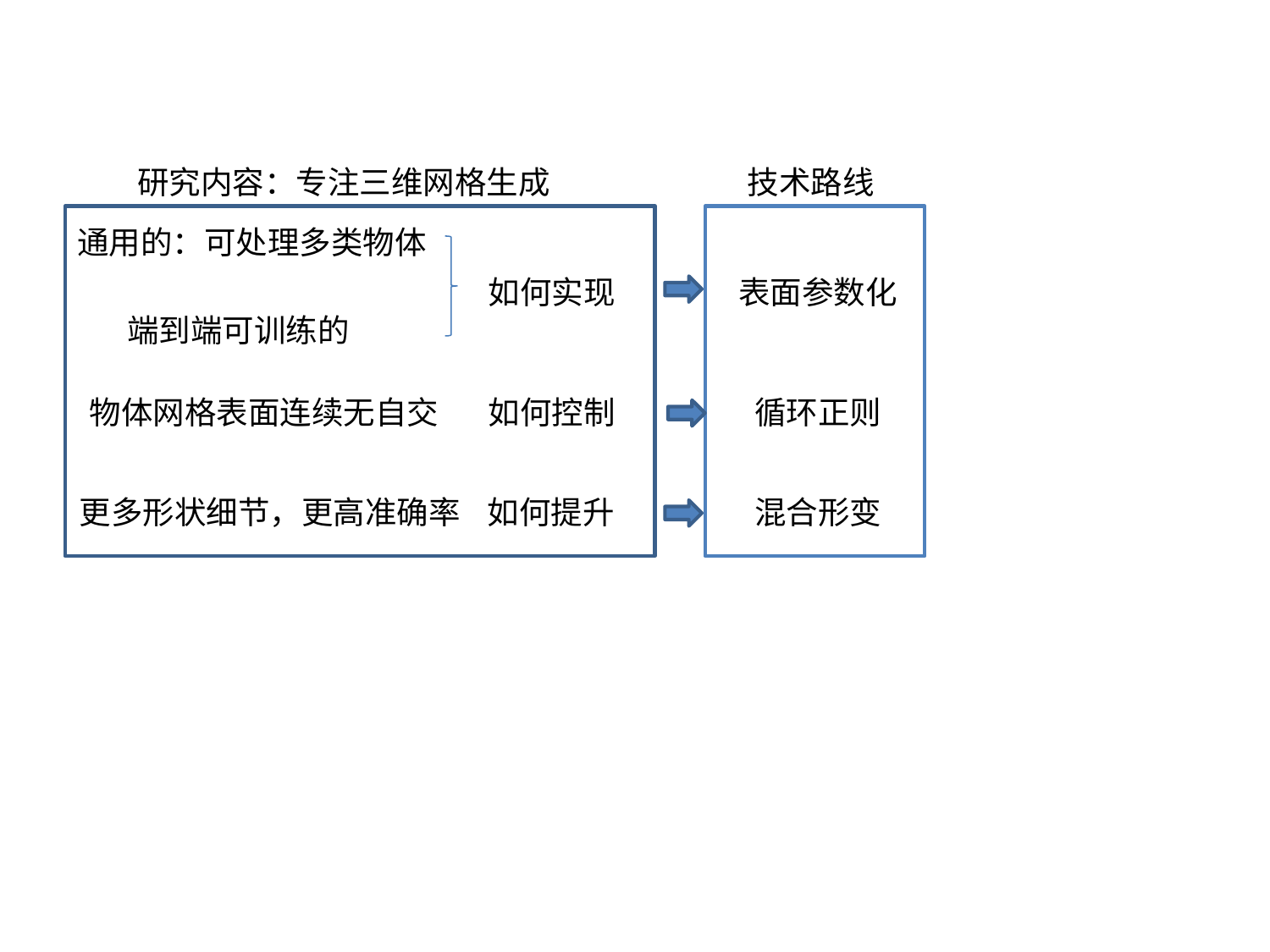

研究内容：专注三维网格生成
技术路线

通用的：可处理多类物体

如何实现
表面参数化

端到端可训练的
物体网格表面连续无自交
如何控制
循环正则

更多形状细节，更高准确率
如何提升
混合形变